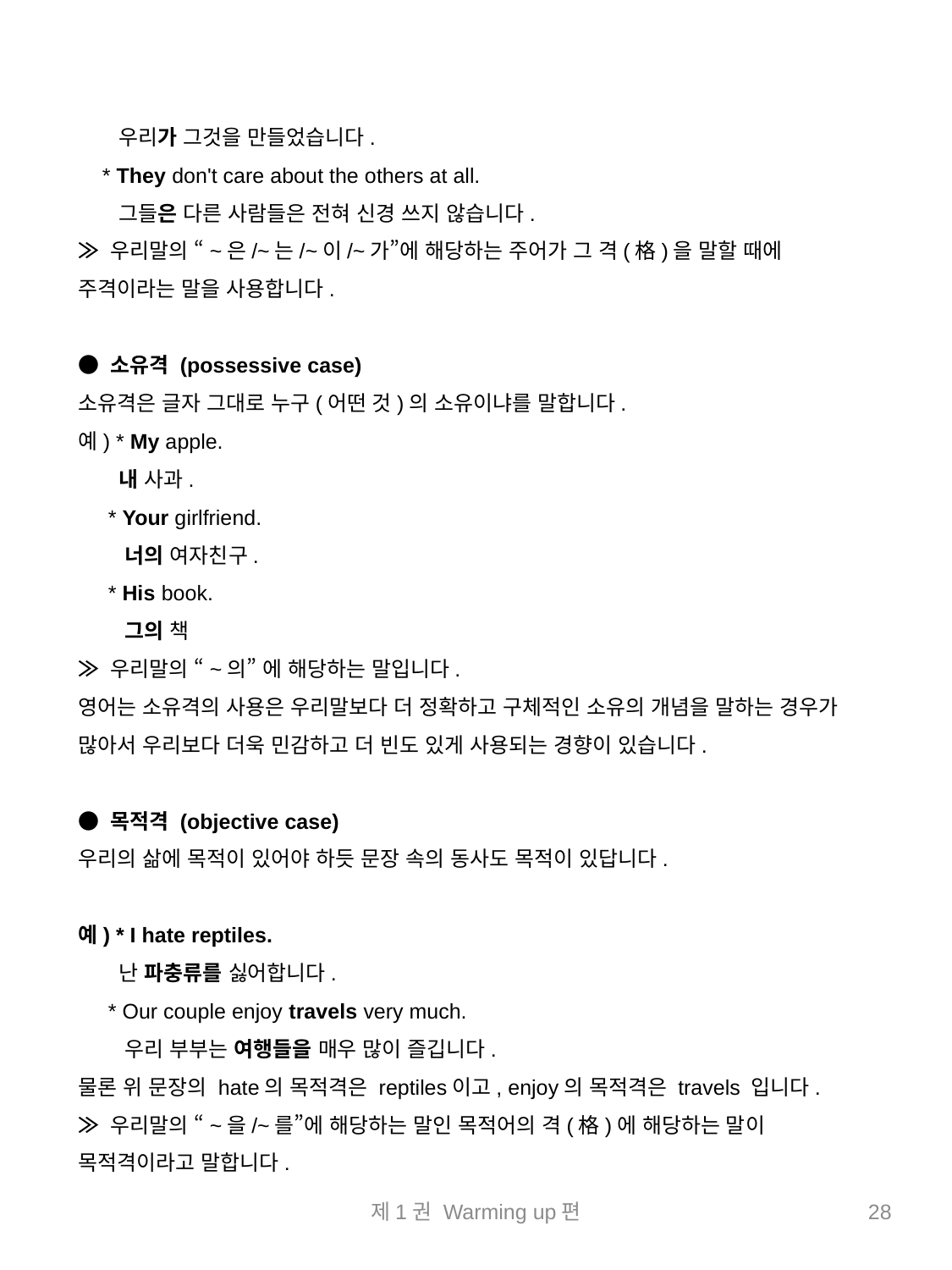

우리가 그것을 만들었습니다.
    * They don't care about the others at all.
      그들은 다른 사람들은 전혀 신경 쓰지 않습니다.
≫ 우리말의 “~은/~는/~이/~가”에 해당하는 주어가 그 격(格)을 말할 때에 주격이라는 말을 사용합니다.

● 소유격 (possessive case)
소유격은 글자 그대로 누구(어떤 것)의 소유이냐를 말합니다.
예) * My apple.
      내 사과.
     * Your girlfriend.
       너의 여자친구.
     * His book.
       그의 책
≫ 우리말의 “~의” 에 해당하는 말입니다.
영어는 소유격의 사용은 우리말보다 더 정확하고 구체적인 소유의 개념을 말하는 경우가 많아서 우리보다 더욱 민감하고 더 빈도 있게 사용되는 경향이 있습니다.

● 목적격 (objective case)
우리의 삶에 목적이 있어야 하듯 문장 속의 동사도 목적이 있답니다.

예) * I hate reptiles.
      난 파충류를 싫어합니다.
     * Our couple enjoy travels very much.
       우리 부부는 여행들을 매우 많이 즐깁니다.
물론 위 문장의 hate의 목적격은 reptiles이고, enjoy의 목적격은 travels 입니다.
≫ 우리말의 “~을/~를”에 해당하는 말인 목적어의 격(格)에 해당하는 말이 목적격이라고 말합니다.
제1권 Warming up편
28